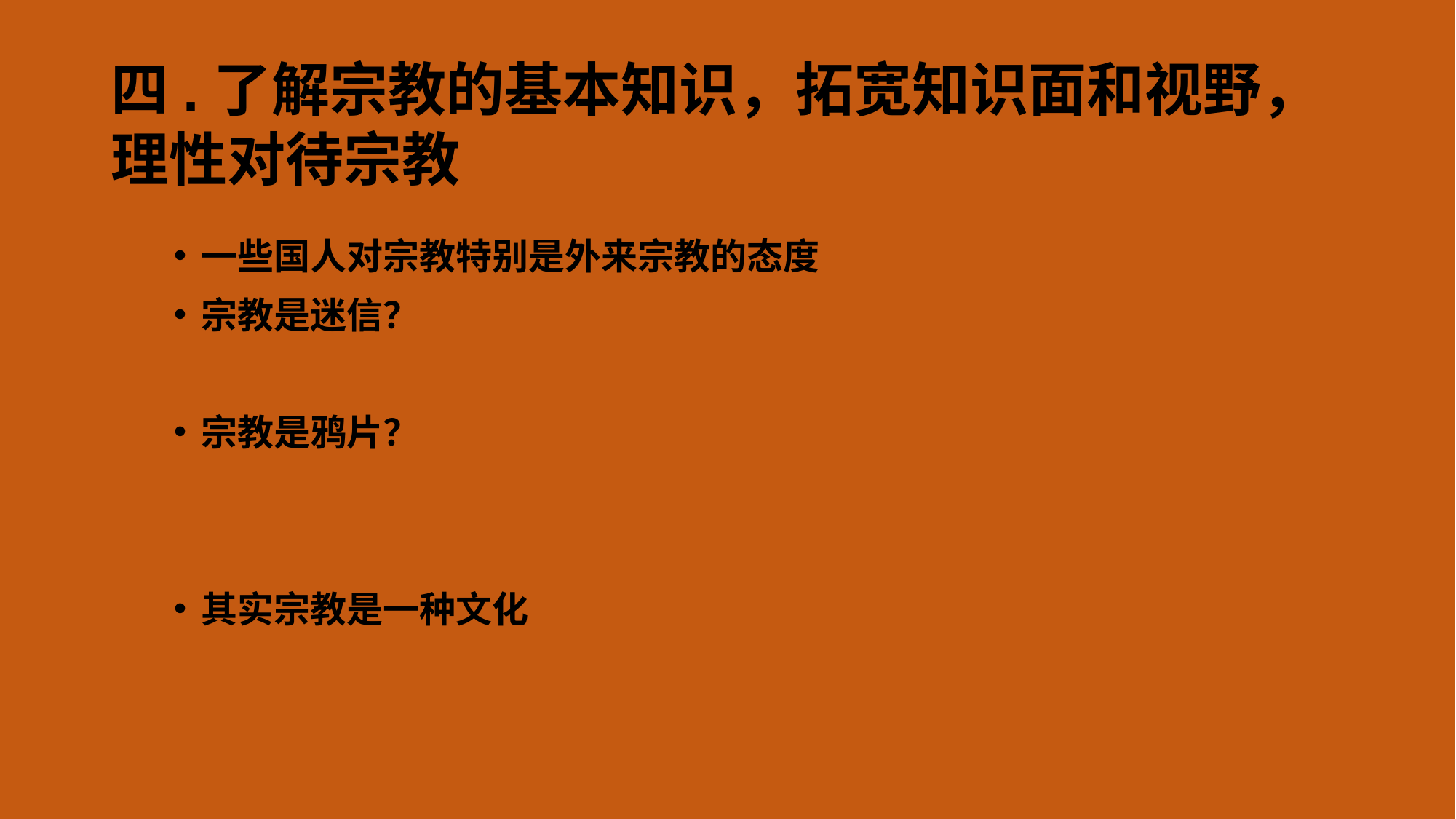

# 四.了解宗教的基本知识，拓宽知识面和视野， 理性对待宗教

一些国人对宗教特别是外来宗教的态度
宗教是迷信？

宗教是鸦片？

其实宗教是一种文化